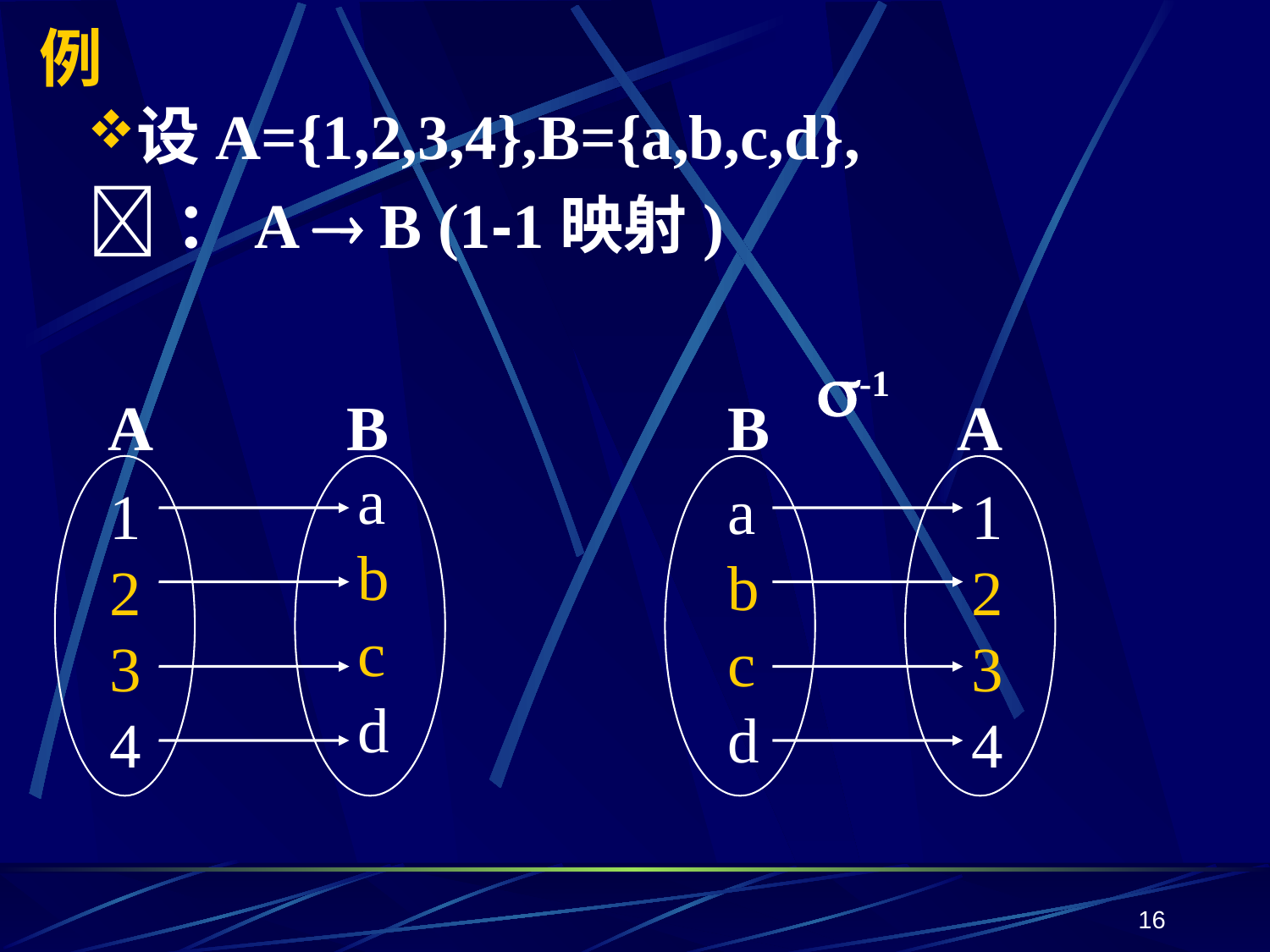

# 例
设A={1,2,3,4},B={a,b,c,d},
σ：A → B (1-1映射)
σ-1
A
B
B
A
a
b
c
d

a
b
c
d
1
2
3
4
1
2
3
4

16